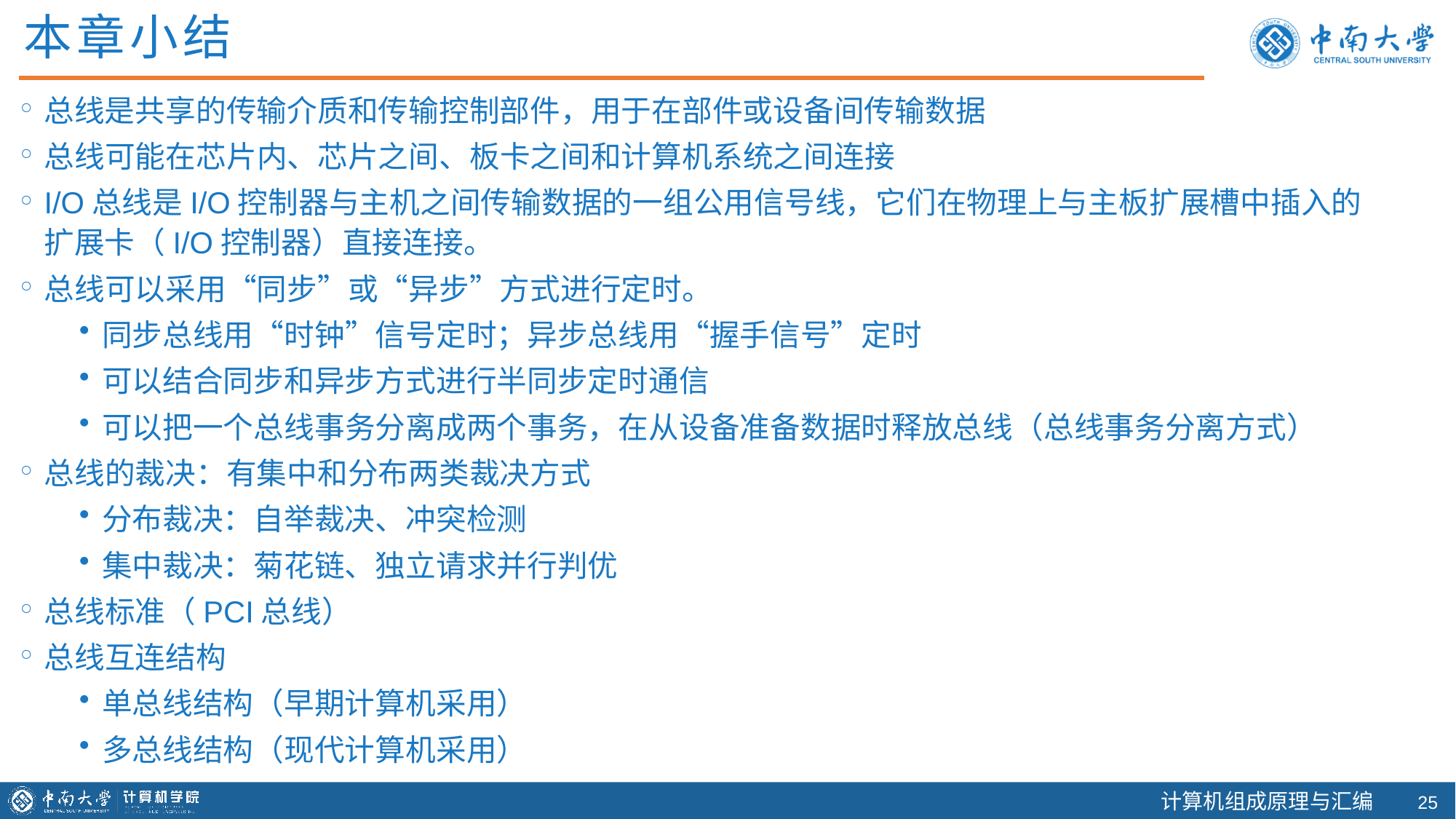

本章小结

总线是共享的传输介质和传输控制部件，用于在部件或设备间传输数据
总线可能在芯片内、芯片之间、板卡之间和计算机系统之间连接
I/O总线是I/O控制器与主机之间传输数据的一组公用信号线，它们在物理上与主板扩展槽中插入的扩展卡（I/O控制器）直接连接。
总线可以采用“同步”或“异步”方式进行定时。
同步总线用“时钟”信号定时；异步总线用“握手信号”定时
可以结合同步和异步方式进行半同步定时通信
可以把一个总线事务分离成两个事务，在从设备准备数据时释放总线（总线事务分离方式）
总线的裁决：有集中和分布两类裁决方式
分布裁决：自举裁决、冲突检测
集中裁决：菊花链、独立请求并行判优
总线标准（PCI总线）
总线互连结构
单总线结构（早期计算机采用）
多总线结构（现代计算机采用）
25